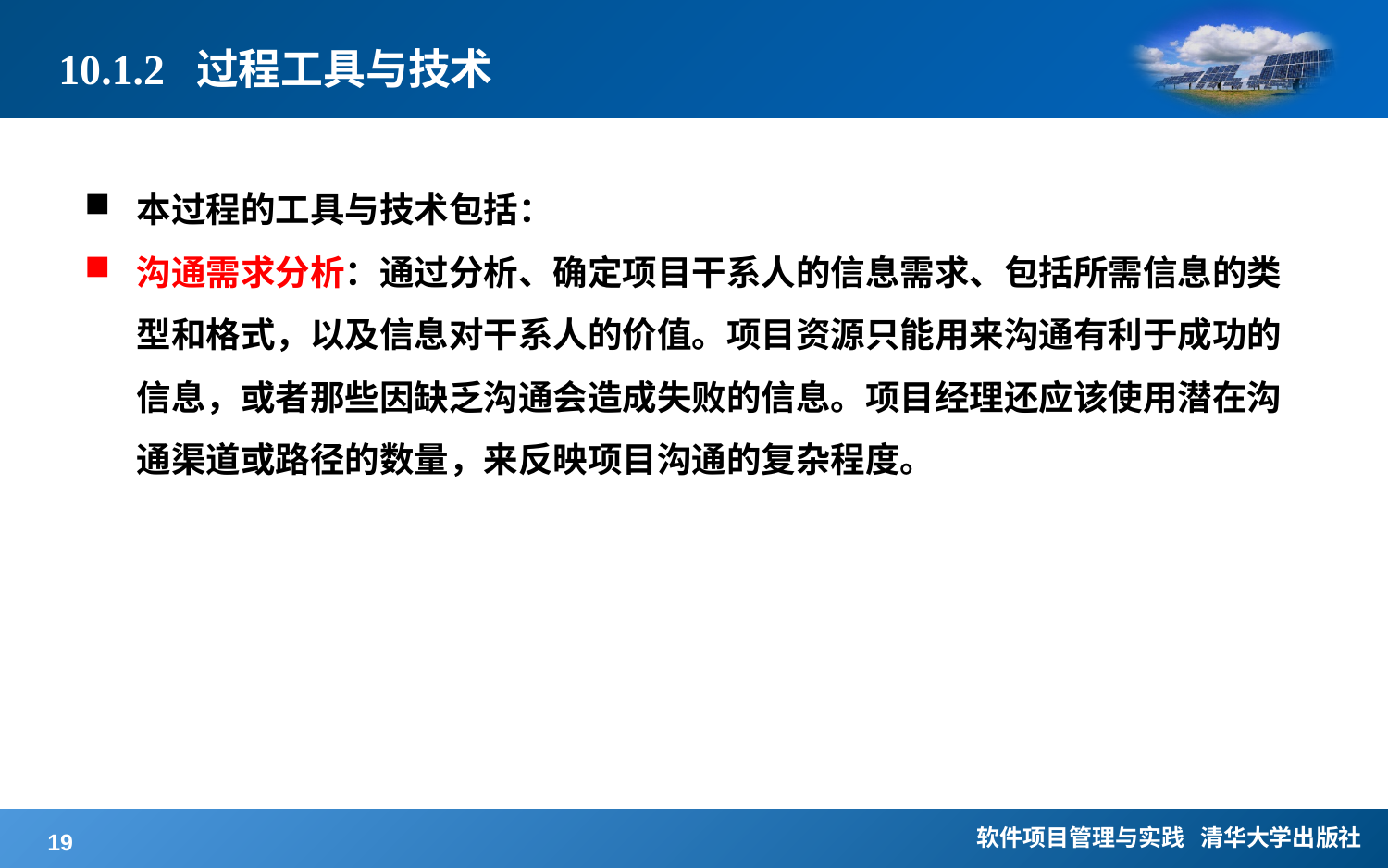

# 10.1.2  过程工具与技术
本过程的工具与技术包括：
沟通需求分析：通过分析、确定项目干系人的信息需求、包括所需信息的类型和格式，以及信息对干系人的价值。项目资源只能用来沟通有利于成功的信息，或者那些因缺乏沟通会造成失败的信息。项目经理还应该使用潜在沟通渠道或路径的数量，来反映项目沟通的复杂程度。